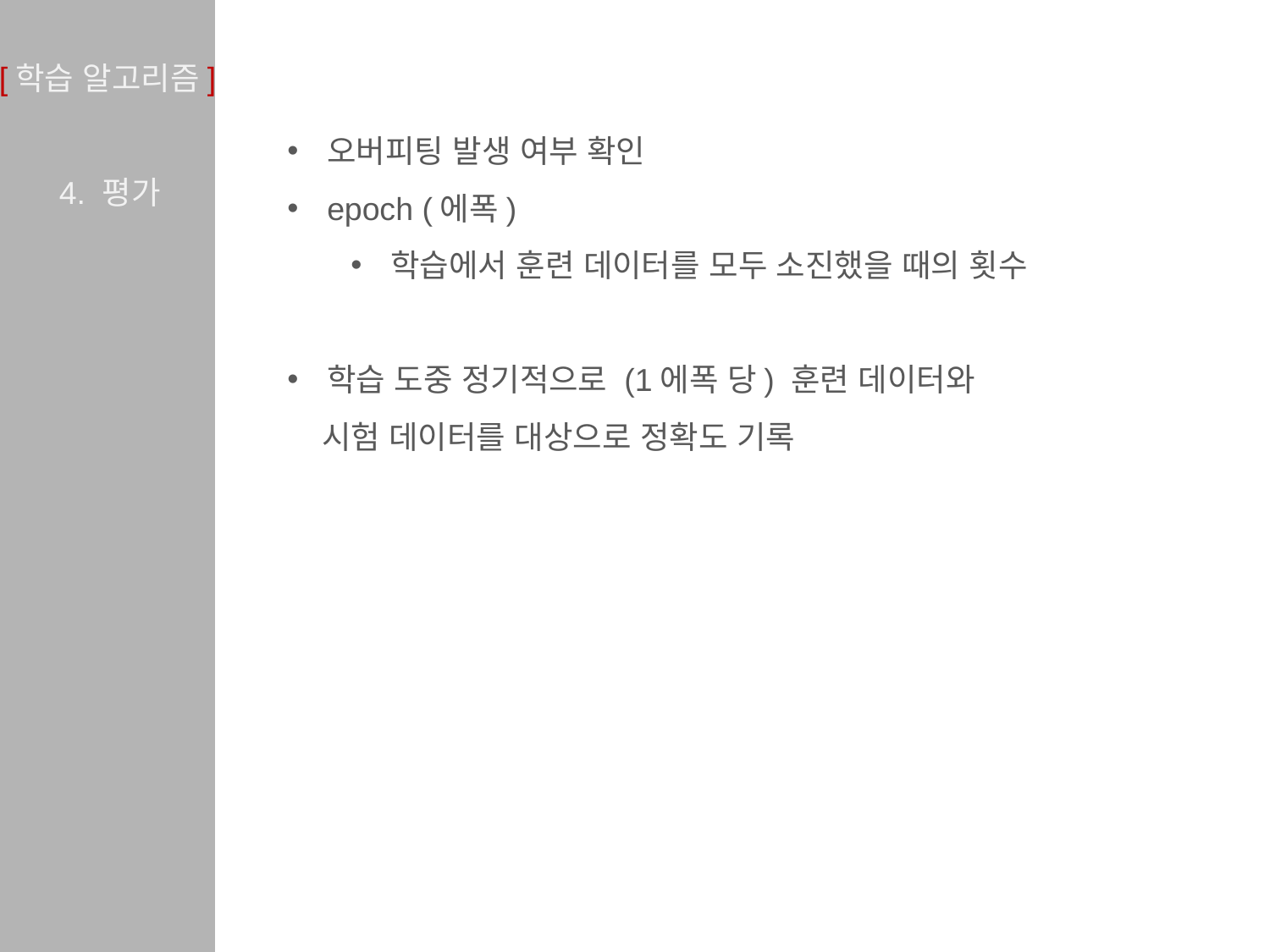

# [학습 알고리즘]

오버피팅 발생 여부 확인
epoch (에폭)
학습에서 훈련 데이터를 모두 소진했을 때의 횟수

학습 도중 정기적으로 (1에폭 당) 훈련 데이터와
   시험 데이터를 대상으로 정확도 기록
4. 평가